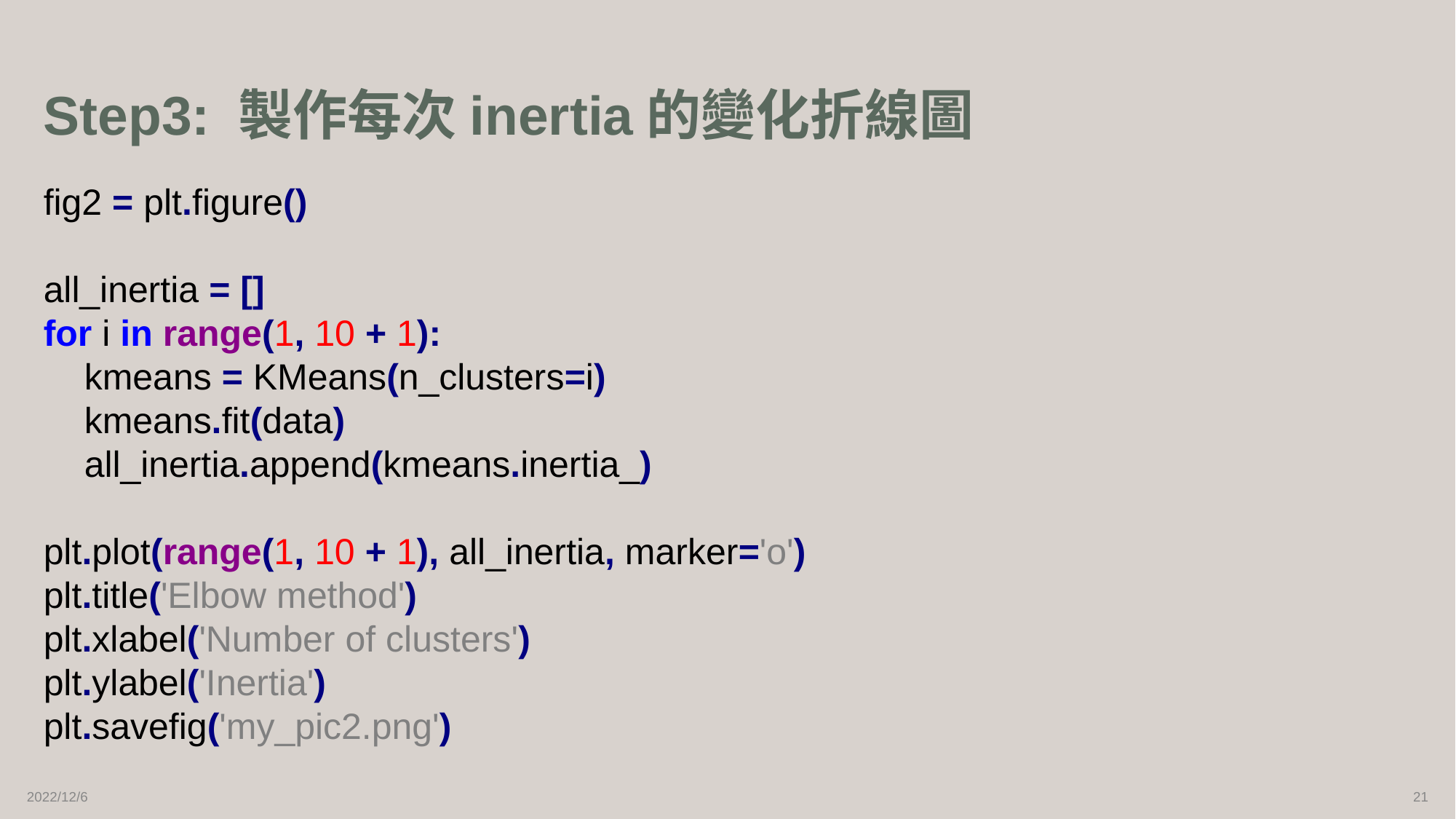

# Step3: 製作每次inertia的變化折線圖
fig2 = plt.figure()

all_inertia = []
for i in range(1, 10 + 1):
    kmeans = KMeans(n_clusters=i)
    kmeans.fit(data)
    all_inertia.append(kmeans.inertia_)

plt.plot(range(1, 10 + 1), all_inertia, marker='o')
plt.title('Elbow method')
plt.xlabel('Number of clusters')
plt.ylabel('Inertia')
plt.savefig('my_pic2.png')
2022/12/6
21